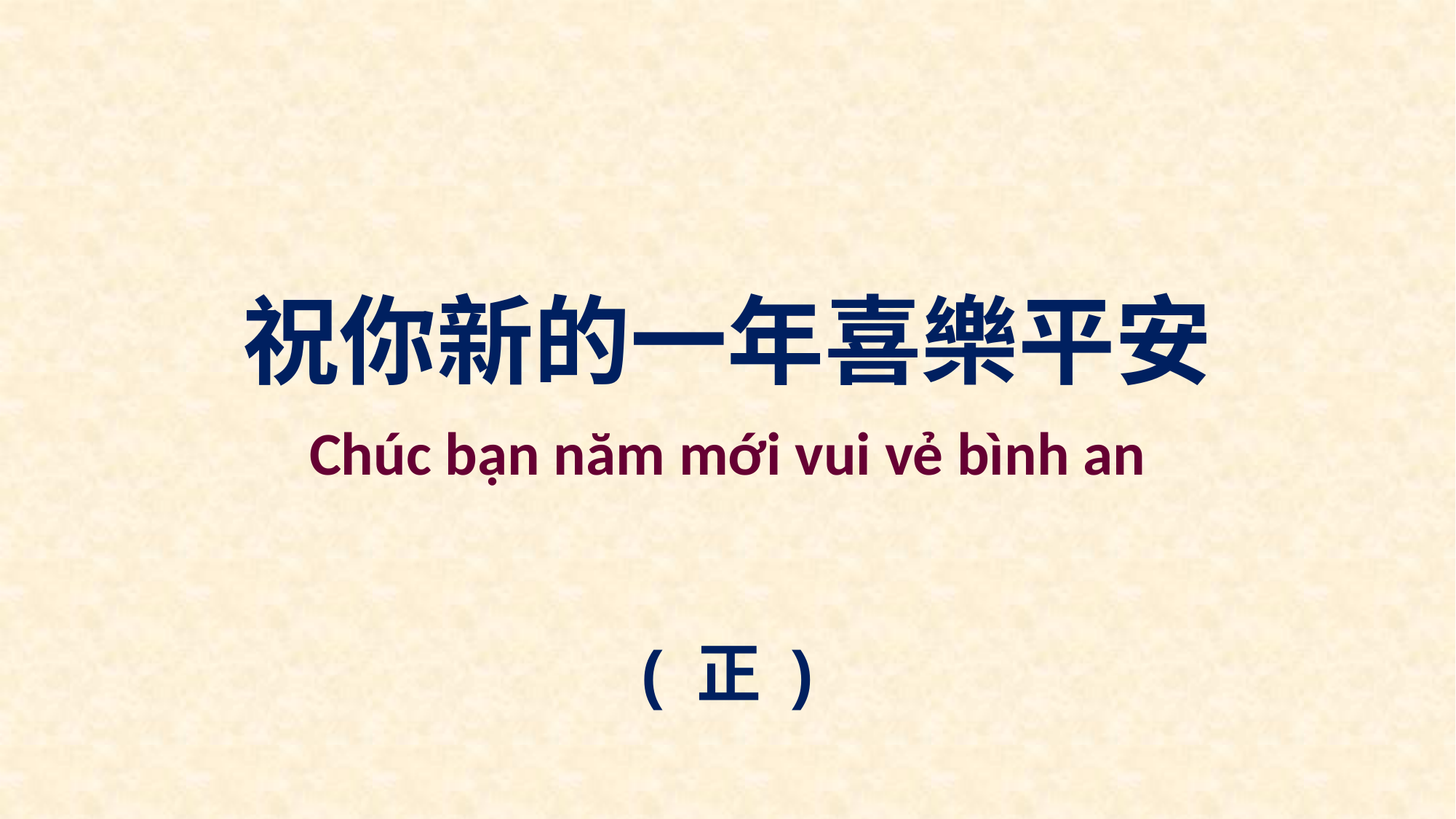

祝你新的一年喜樂平安
Chúc bạn năm mới vui vẻ bình an
( 正 )